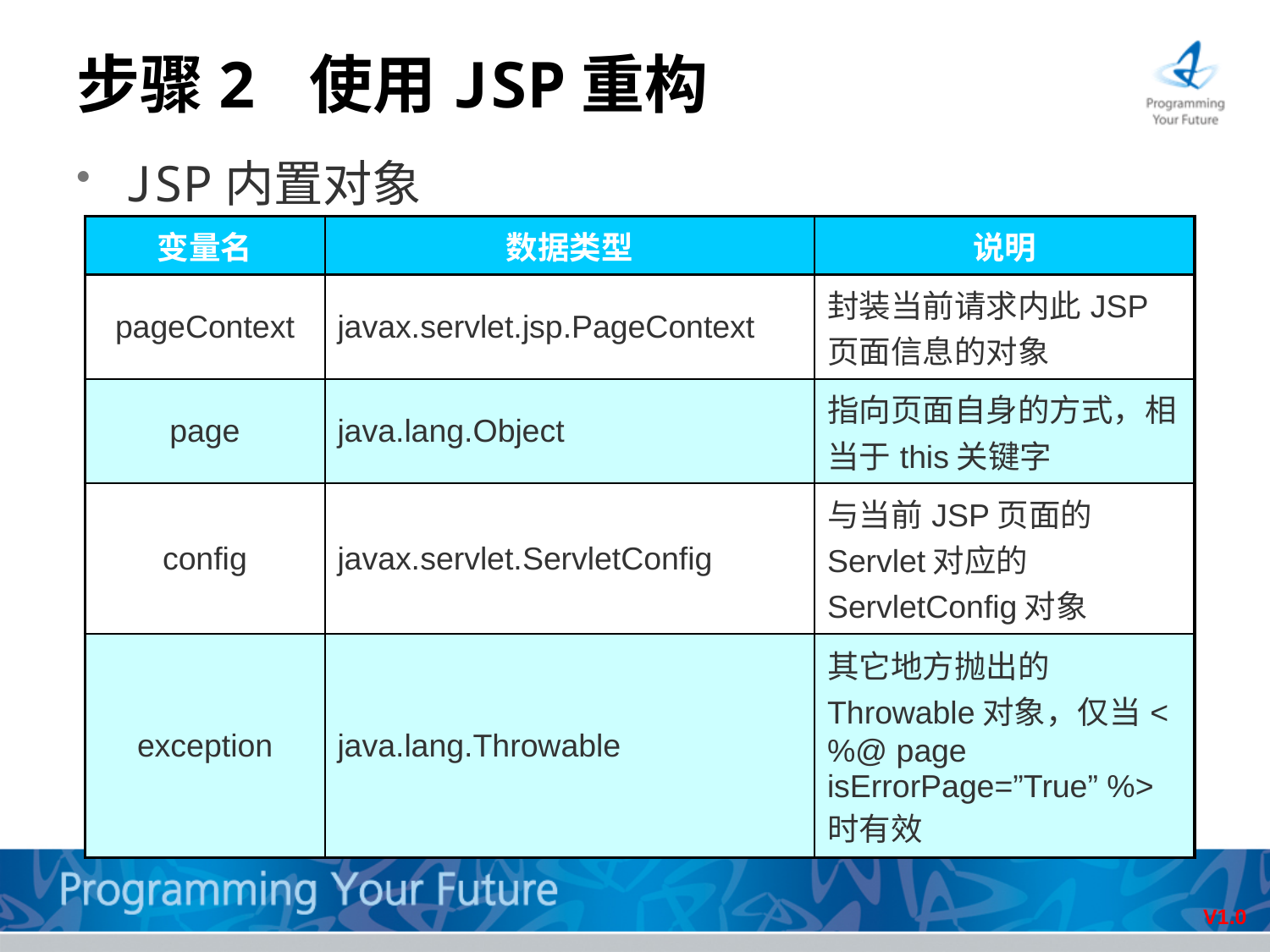

# 步骤2 使用JSP重构
JSP内置对象
| 变量名 | 数据类型 | 说明 |
| --- | --- | --- |
| pageContext | javax.servlet.jsp.PageContext | 封装当前请求内此JSP页面信息的对象 |
| page | java.lang.Object | 指向页面自身的方式，相当于this关键字 |
| config | javax.servlet.ServletConfig | 与当前JSP页面的Servlet对应的ServletConfig对象 |
| exception | java.lang.Throwable | 其它地方抛出的Throwable对象，仅当<%@ page isErrorPage=”True” %>时有效 |